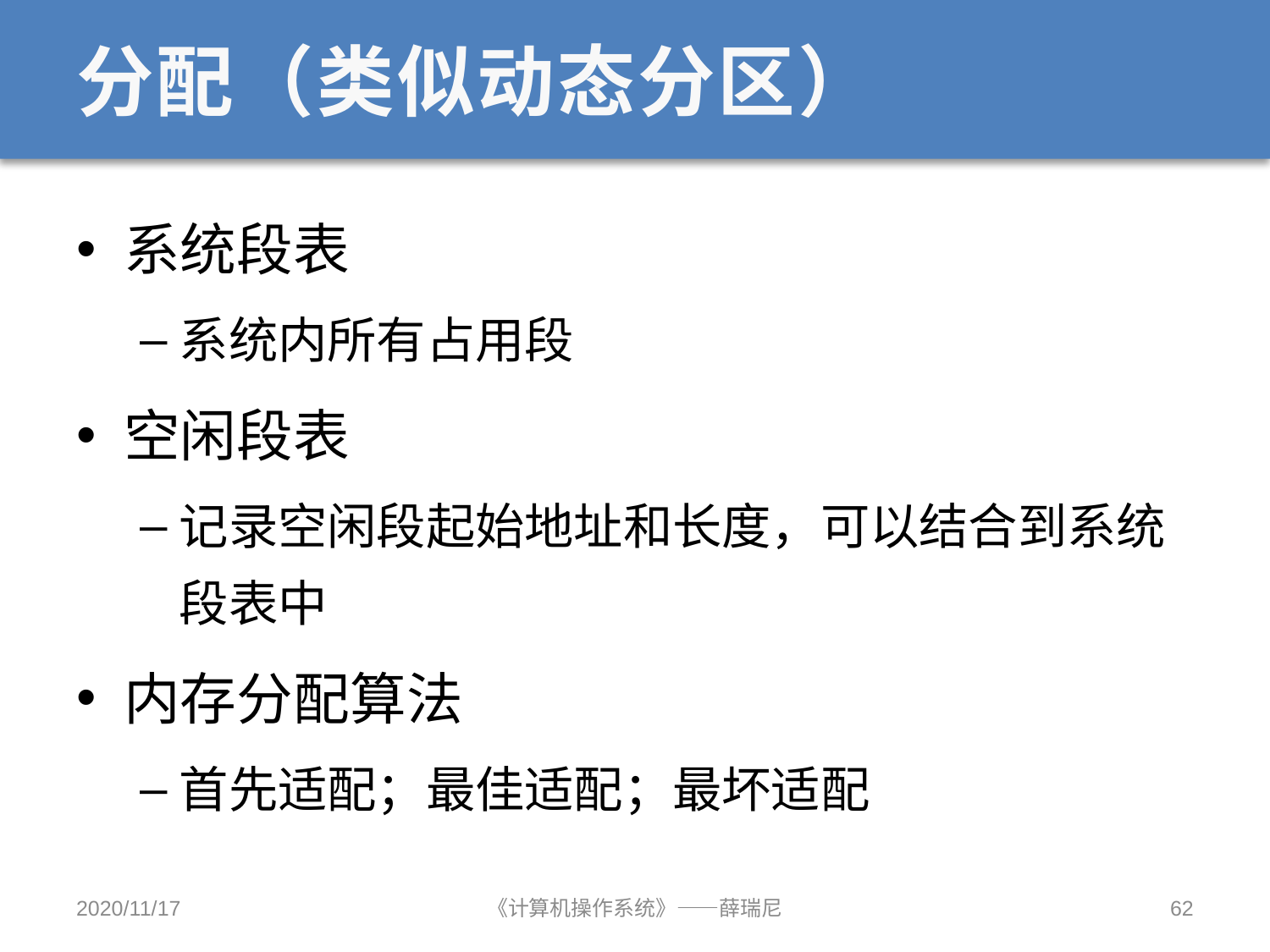

# 分配（类似动态分区）
系统段表
系统内所有占用段
空闲段表
记录空闲段起始地址和长度，可以结合到系统段表中
内存分配算法
首先适配；最佳适配；最坏适配
2020/11/17
《计算机操作系统》——薛瑞尼
62